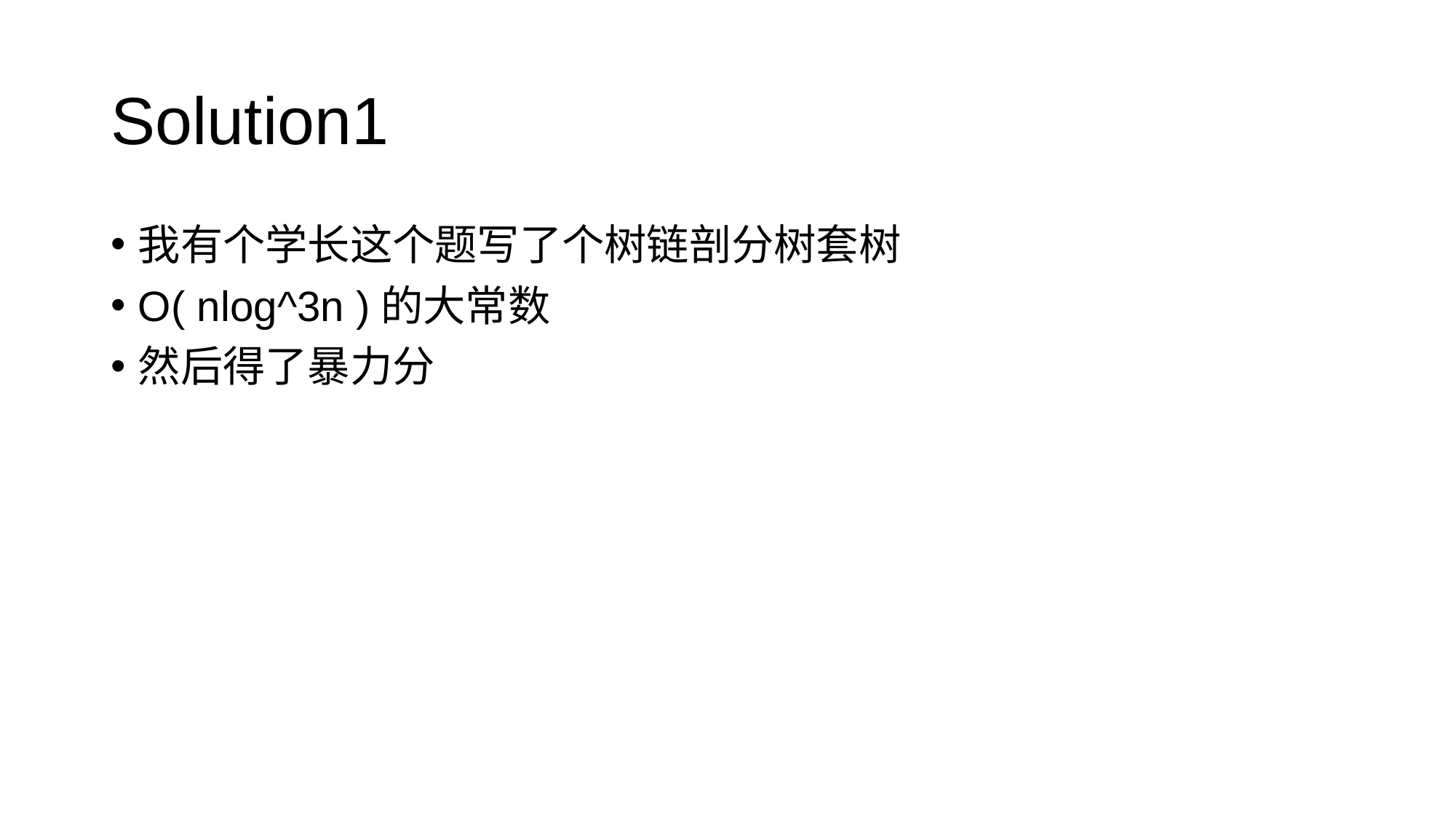

# Solution1
我有个学长这个题写了个树链剖分树套树
O( nlog^3n )的大常数
然后得了暴力分